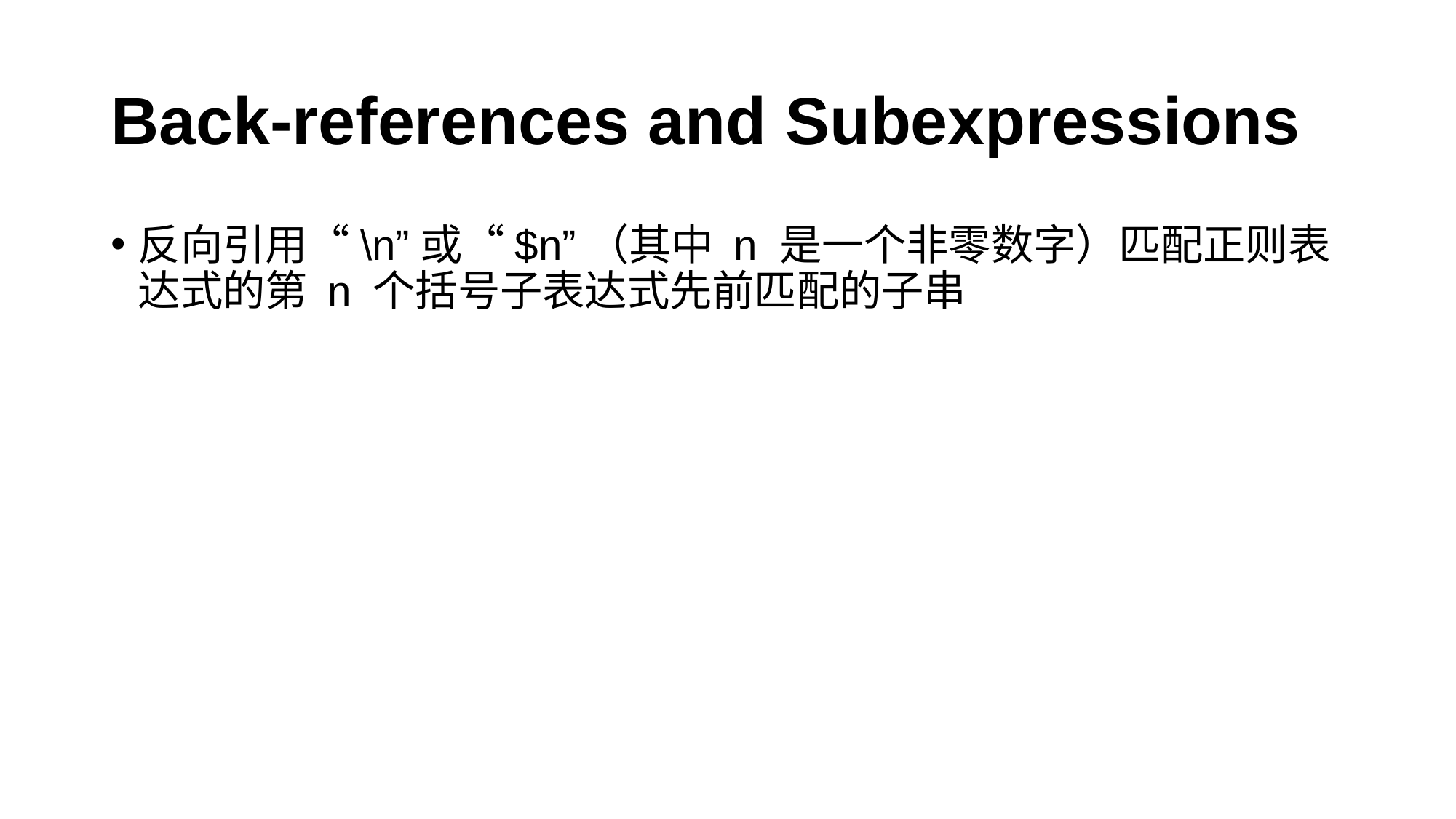

# Back-references and Subexpressions
反向引用“\n”或“$n”（其中 n 是一个非零数字）匹配正则表达式的第 n 个括号子表达式先前匹配的子串